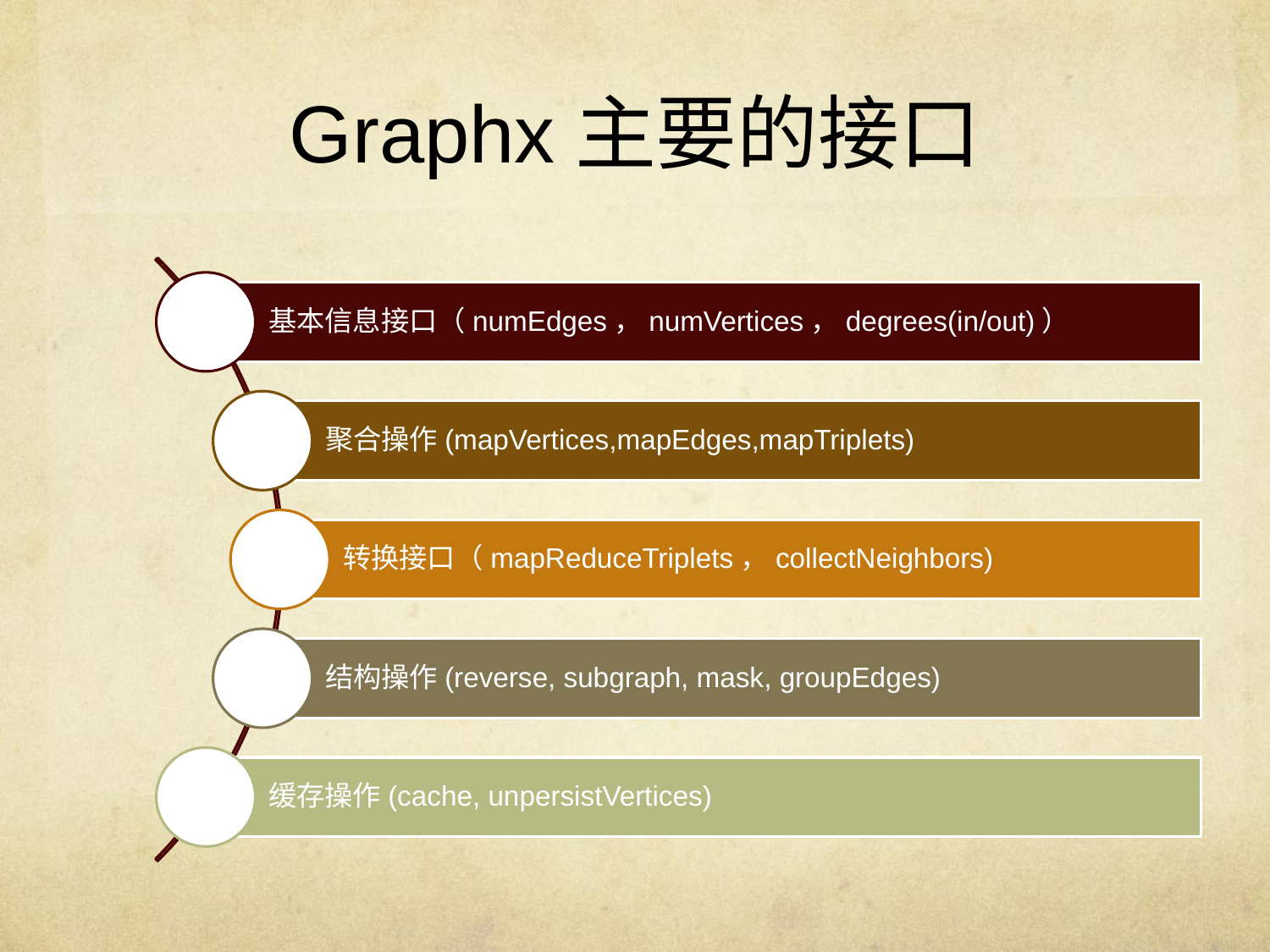

# Graphx主要的接口
基本信息接口（numEdges，numVertices，degrees(in/out)）
聚合操作(mapVertices,mapEdges,mapTriplets)
转换接口（mapReduceTriplets，collectNeighbors)
结构操作(reverse, subgraph, mask, groupEdges)
缓存操作(cache, unpersistVertices)